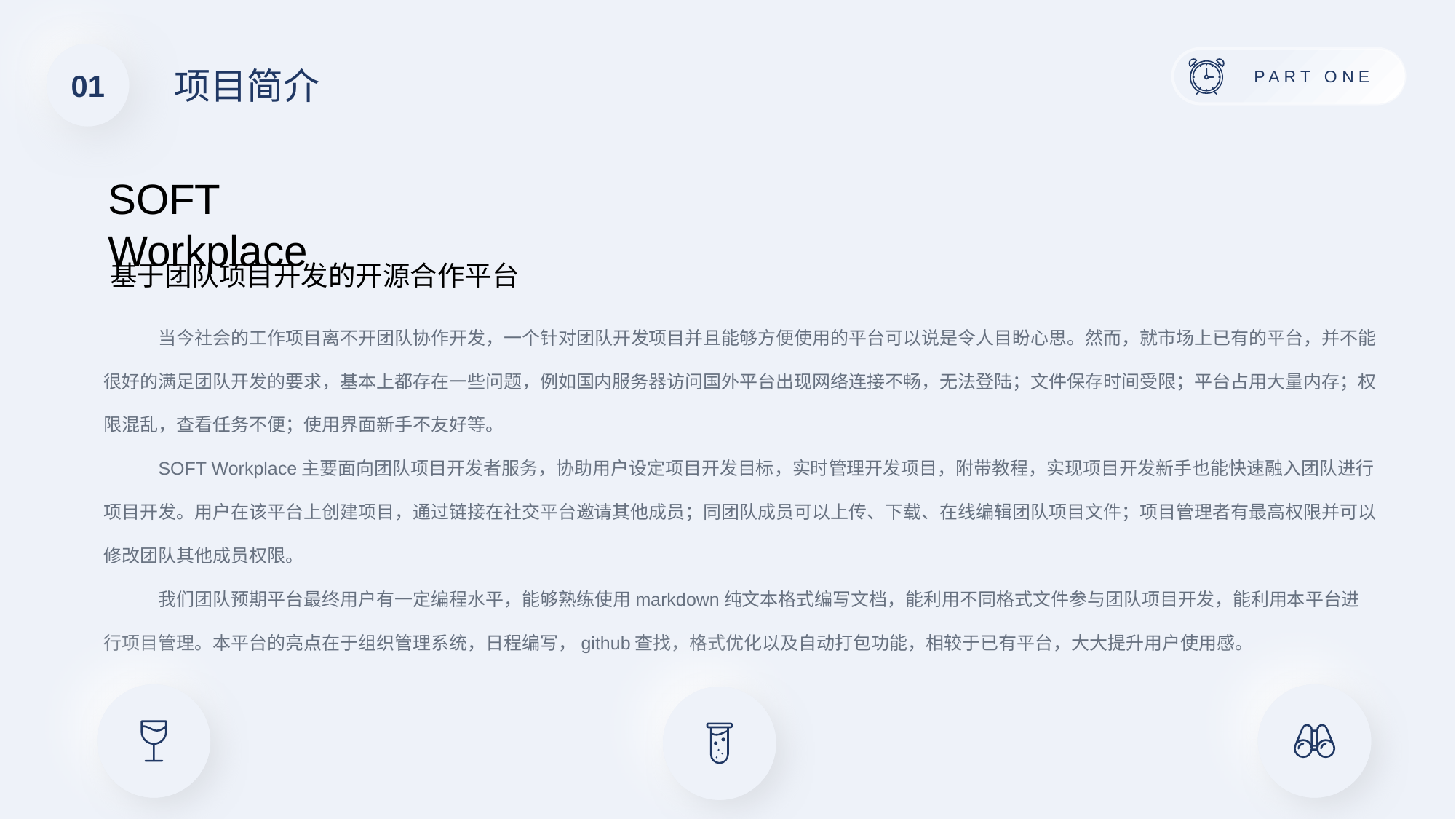

01
https://www.ypppt.com/
项目简介
SOFT Workplace
基于团队项目开发的开源合作平台
当今社会的工作项目离不开团队协作开发，一个针对团队开发项目并且能够方便使用的平台可以说是令人目盼心思。然而，就市场上已有的平台，并不能很好的满足团队开发的要求，基本上都存在一些问题，例如国内服务器访问国外平台出现网络连接不畅，无法登陆；文件保存时间受限；平台占用大量内存；权限混乱，查看任务不便；使用界面新手不友好等。
SOFT Workplace主要面向团队项目开发者服务，协助用户设定项目开发目标，实时管理开发项目，附带教程，实现项目开发新手也能快速融入团队进行项目开发。用户在该平台上创建项目，通过链接在社交平台邀请其他成员；同团队成员可以上传、下载、在线编辑团队项目文件；项目管理者有最高权限并可以修改团队其他成员权限。
我们团队预期平台最终用户有一定编程水平，能够熟练使用markdown纯文本格式编写文档，能利用不同格式文件参与团队项目开发，能利用本平台进行项目管理。本平台的亮点在于组织管理系统，日程编写，github查找，格式优化以及自动打包功能，相较于已有平台，大大提升用户使用感。